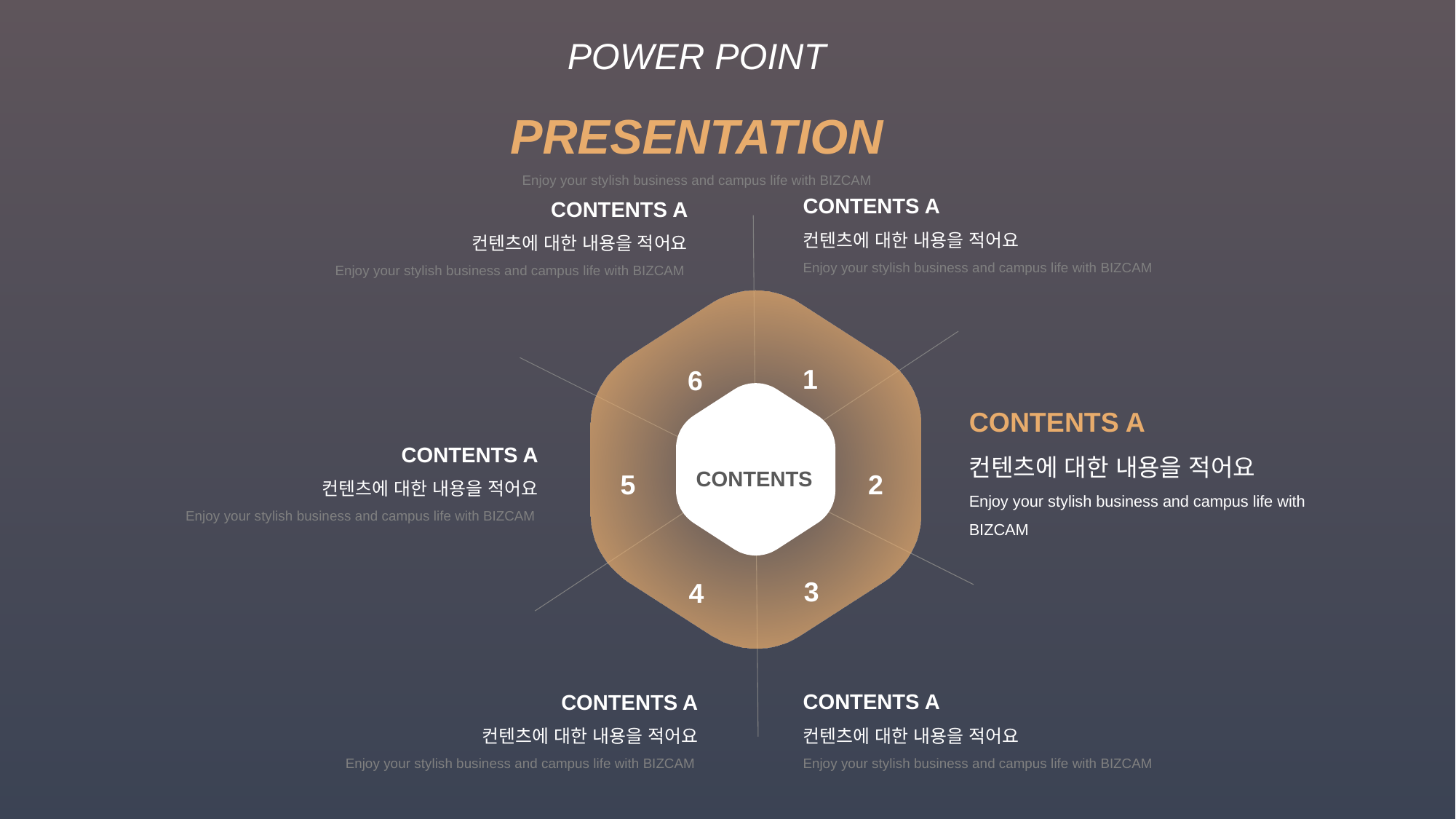

POWER POINT PRESENTATION
Enjoy your stylish business and campus life with BIZCAM
CONTENTS A
컨텐츠에 대한 내용을 적어요
Enjoy your stylish business and campus life with BIZCAM
CONTENTS A
컨텐츠에 대한 내용을 적어요
Enjoy your stylish business and campus life with BIZCAM

1
6
5
2
CONTENTS
3
4
CONTENTS A
컨텐츠에 대한 내용을 적어요
Enjoy your stylish business and campus life with BIZCAM
CONTENTS A
컨텐츠에 대한 내용을 적어요
Enjoy your stylish business and campus life with BIZCAM
CONTENTS A
컨텐츠에 대한 내용을 적어요
Enjoy your stylish business and campus life with BIZCAM
CONTENTS A
컨텐츠에 대한 내용을 적어요
Enjoy your stylish business and campus life with BIZCAM